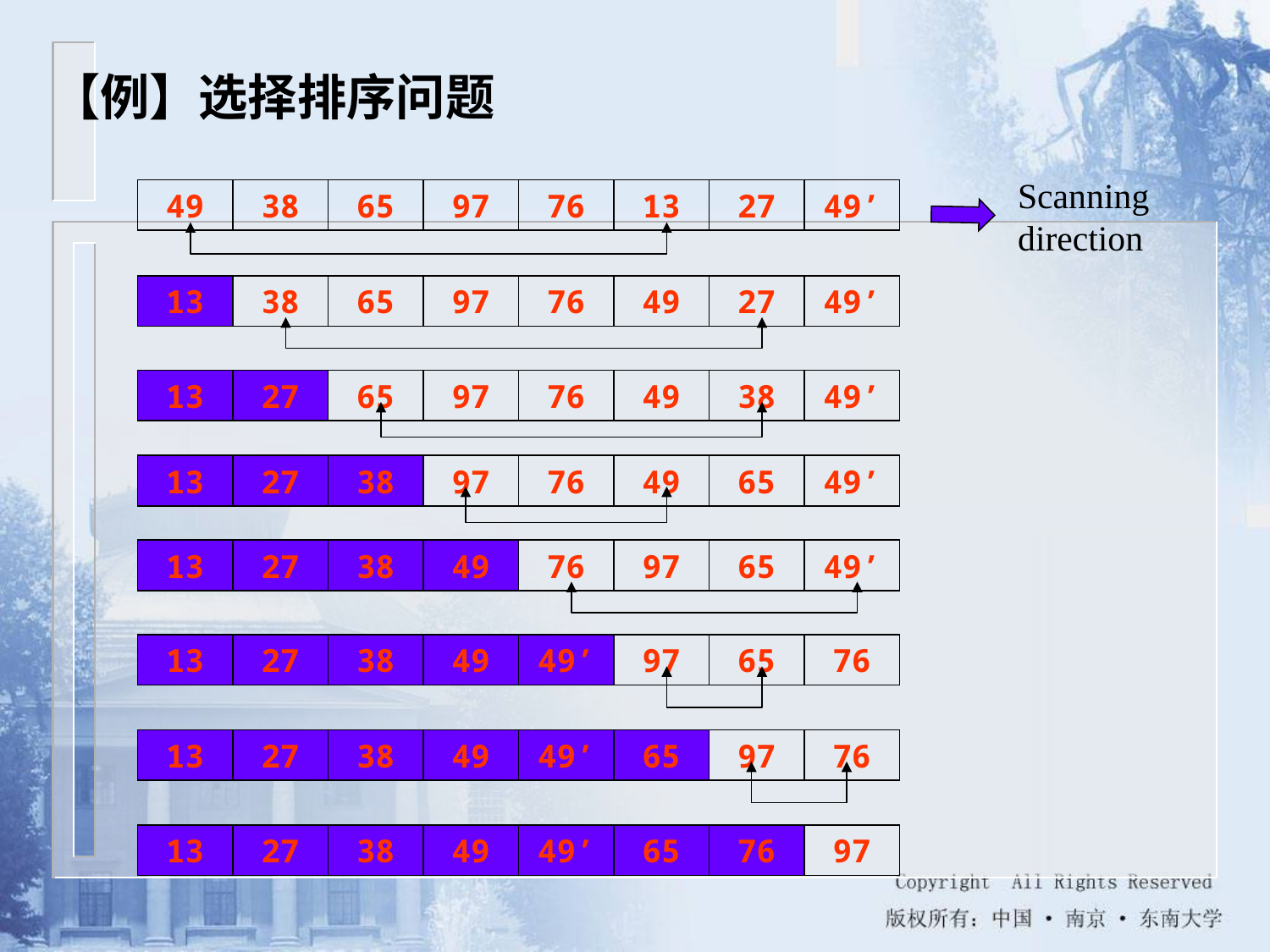

【例】选择排序问题
Scanning
direction
49
38
65
97
76
13
27
49’

13
38
65
97
76
49
27
49’

13
27
65
97
76
49
38
49’

13
27
38
97
76
49
65
49’

13
27
38
49
76
97
65
49’

13
27
38
49
49’
97
65
76

13
27
38
49
49’
65
97
76

13
27
38
49
49’
65
76
97